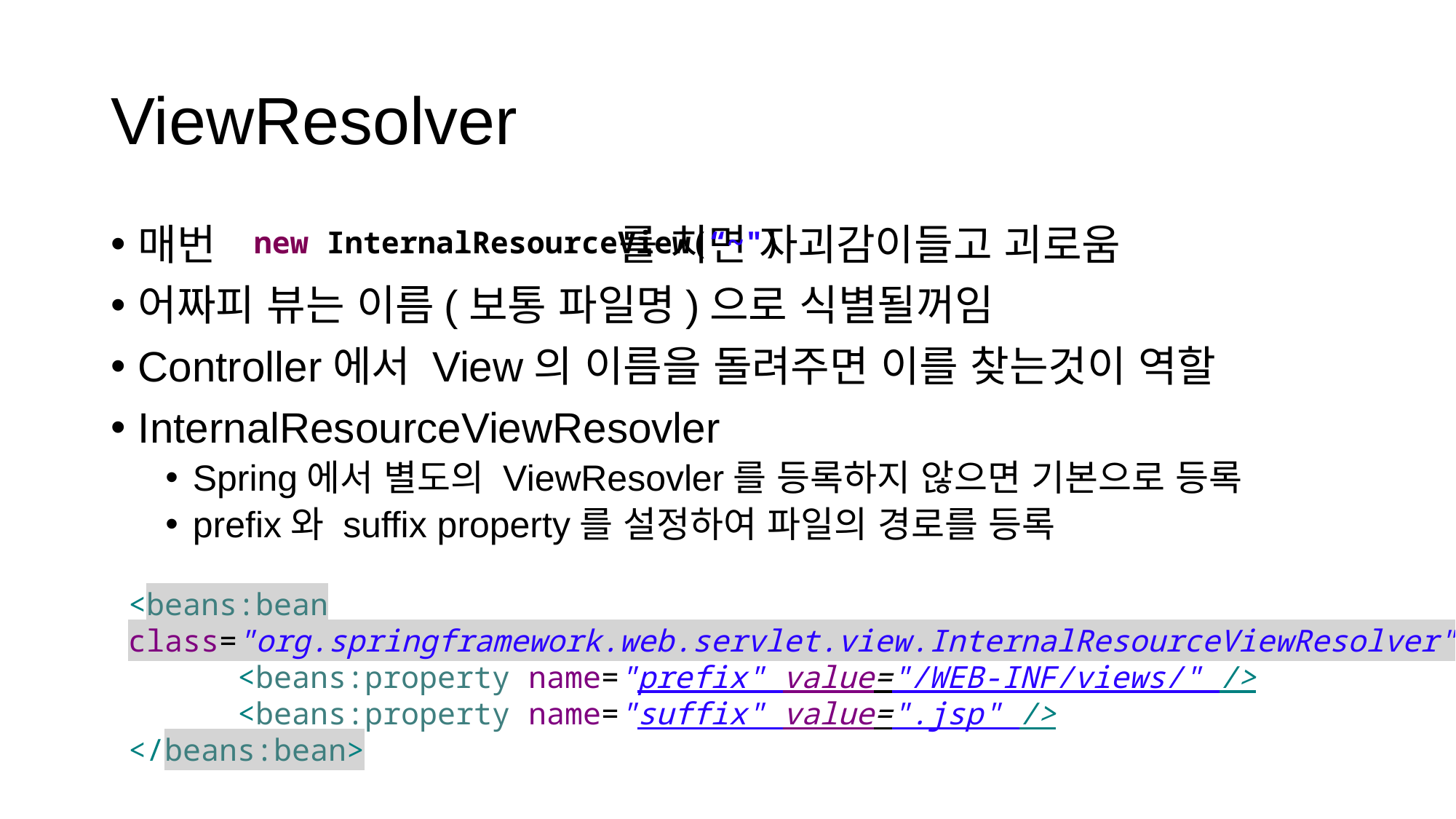

# ViewResolver
매번                                  를 치면 자괴감이들고 괴로움
어짜피 뷰는 이름(보통 파일명)으로 식별될꺼임
Controller에서 View의 이름을 돌려주면 이를 찾는것이 역할
InternalResourceViewResovler
Spring에서 별도의 ViewResovler를 등록하지 않으면 기본으로 등록
prefix와 suffix property를 설정하여 파일의 경로를 등록

new InternalResourceView(“~")
<beans:bean class="org.springframework.web.servlet.view.InternalResourceViewResolver">
	<beans:property name="prefix" value="/WEB-INF/views/" />
	<beans:property name="suffix" value=".jsp" />
</beans:bean>